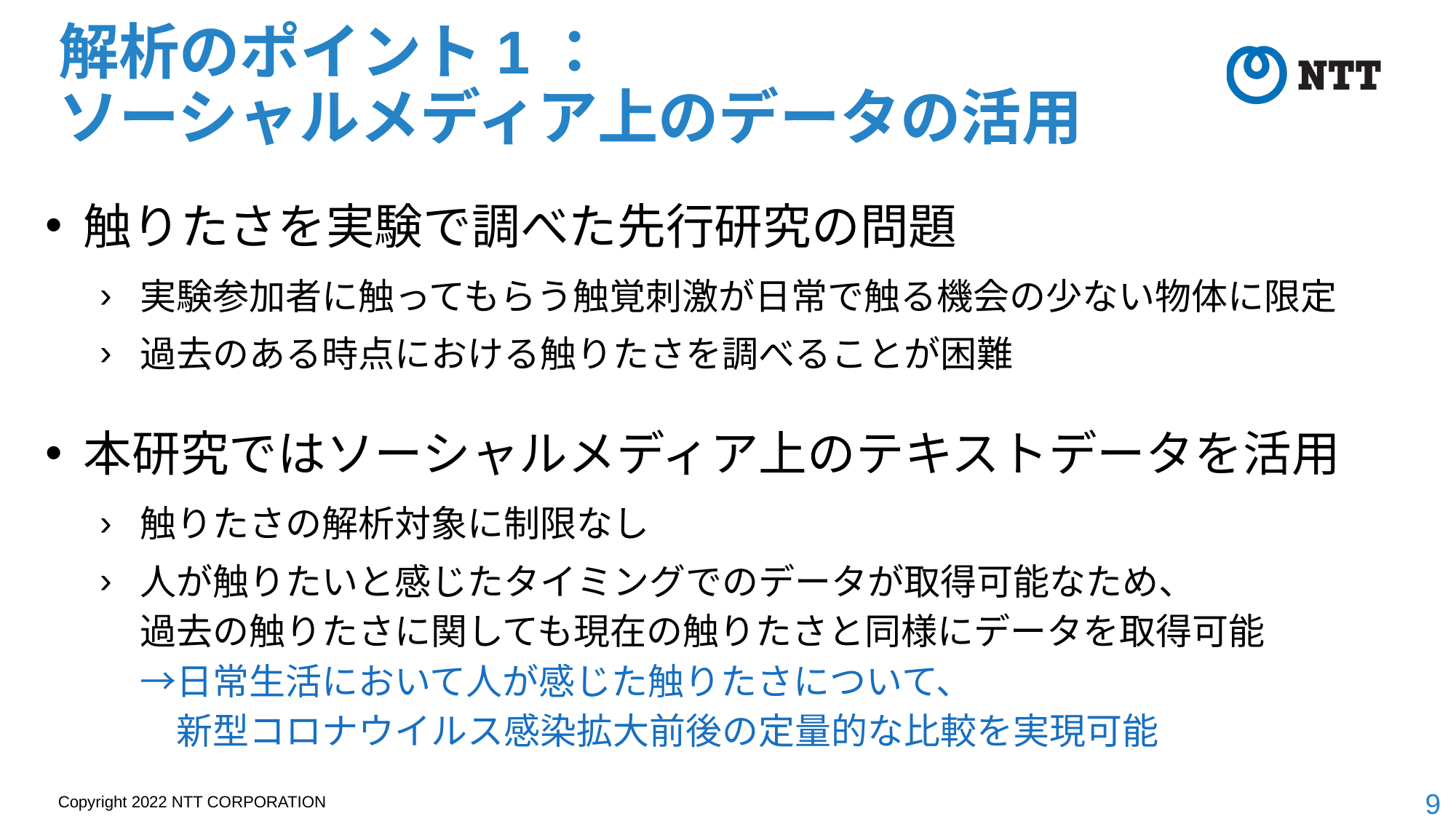

# 解析のポイント1： ソーシャルメディア上のデータの活用
触りたさを実験で調べた先行研究の問題
実験参加者に触ってもらう触覚刺激が日常で触る機会の少ない物体に限定
過去のある時点における触りたさを調べることが困難

本研究ではソーシャルメディア上のテキストデータを活用
触りたさの解析対象に制限なし
人が触りたいと感じたタイミングでのデータが取得可能なため、
過去の触りたさに関しても現在の触りたさと同様にデータを取得可能
→日常生活において人が感じた触りたさについて、
　新型コロナウイルス感染拡大前後の定量的な比較を実現可能